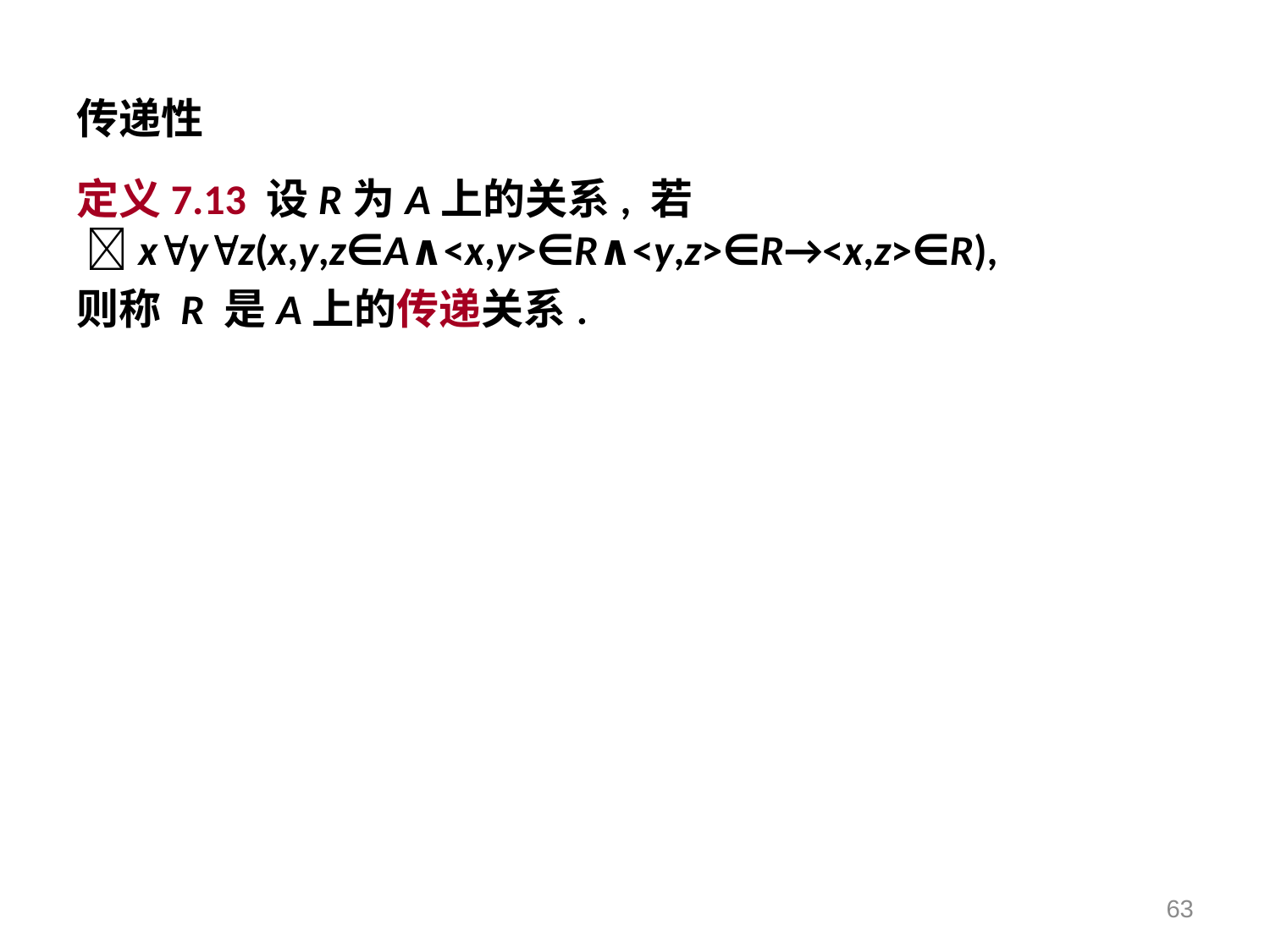

# 传递性
定义7.13 设R为A上的关系, 若
 ∀x∀y∀z(x,y,z∈A∧<x,y>∈R∧<y,z>∈R→<x,z>∈R),
则称 R 是A上的传递关系.
63